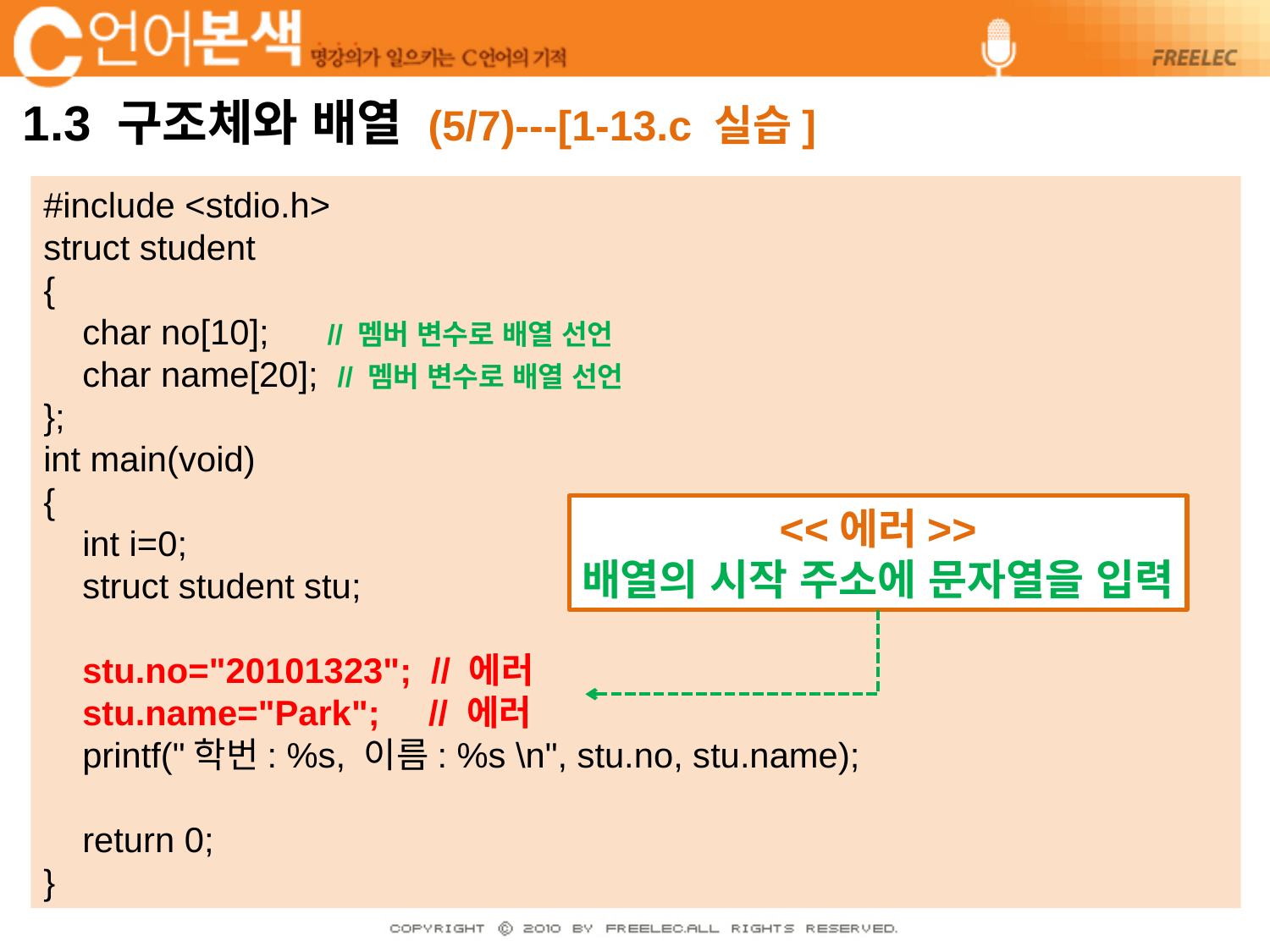

# 1.3 구조체와 배열 (5/7)---[1-13.c 실습]
#include <stdio.h>
struct student
{
    char no[10];      // 멤버 변수로 배열 선언
    char name[20];  // 멤버 변수로 배열 선언
};
int main(void)
{
    int i=0;
    struct student stu;

    stu.no="20101323";  // 에러
    stu.name="Park";     // 에러
    printf("학번: %s, 이름: %s \n", stu.no, stu.name);

    return 0;
}
<<에러>>
배열의 시작 주소에 문자열을 입력